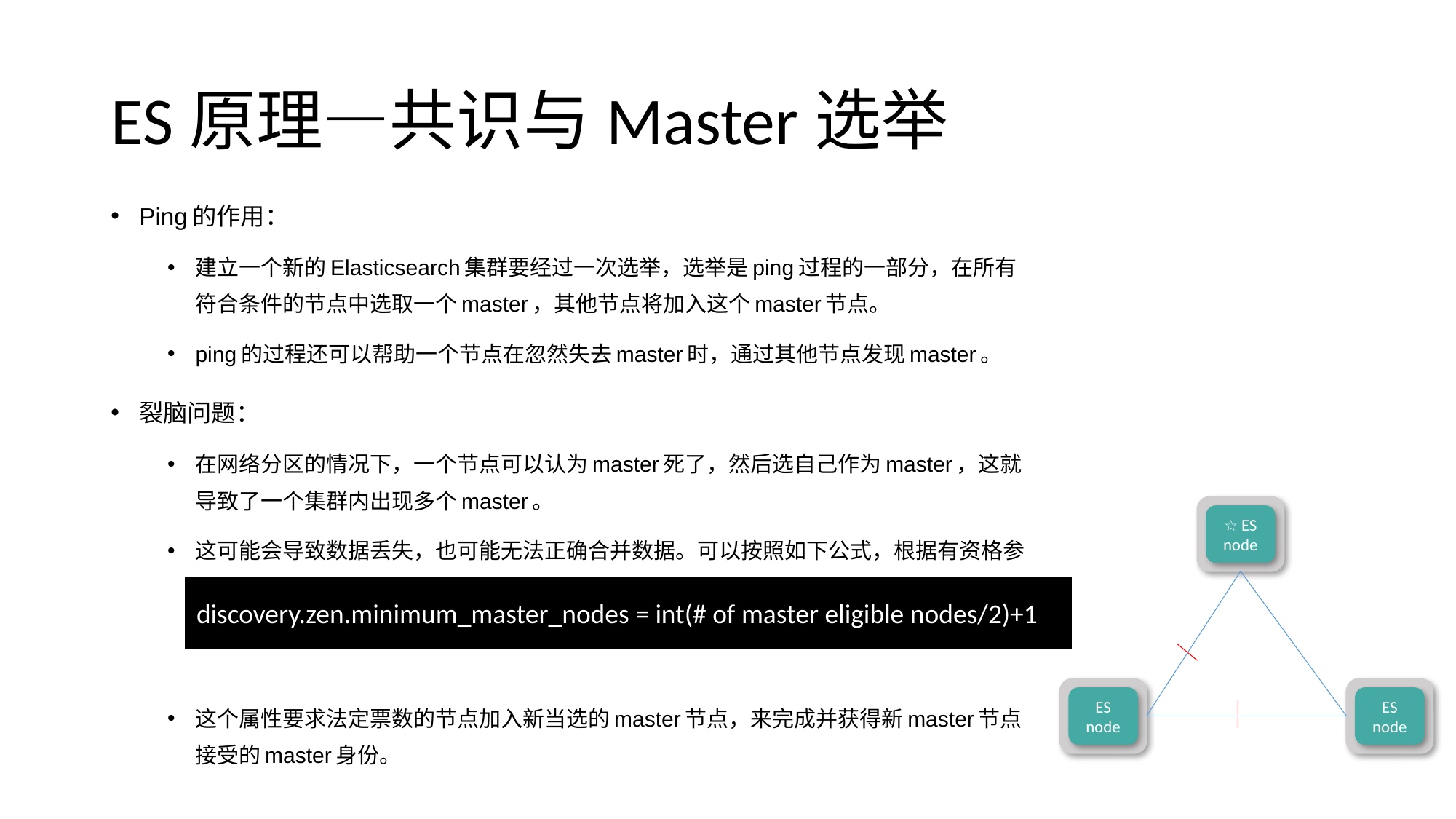

# ES原理—共识与Master选举
Ping的作用：
建立一个新的Elasticsearch集群要经过一次选举，选举是ping过程的一部分，在所有符合条件的节点中选取一个master，其他节点将加入这个master节点。
ping的过程还可以帮助一个节点在忽然失去master时，通过其他节点发现master。
裂脑问题：
在网络分区的情况下，一个节点可以认为master死了，然后选自己作为master，这就导致了一个集群内出现多个master。
这可能会导致数据丢失，也可能无法正确合并数据。可以按照如下公式，根据有资格参加选举的节点数，设置法定票数属性的值，来避免爆裂的发生。

这个属性要求法定票数的节点加入新当选的master节点，来完成并获得新master节点接受的master身份。

doc
☆ ES node
doc
ES node
doc
ES node
discovery.zen.minimum_master_nodes = int(# of master eligible nodes/2)+1